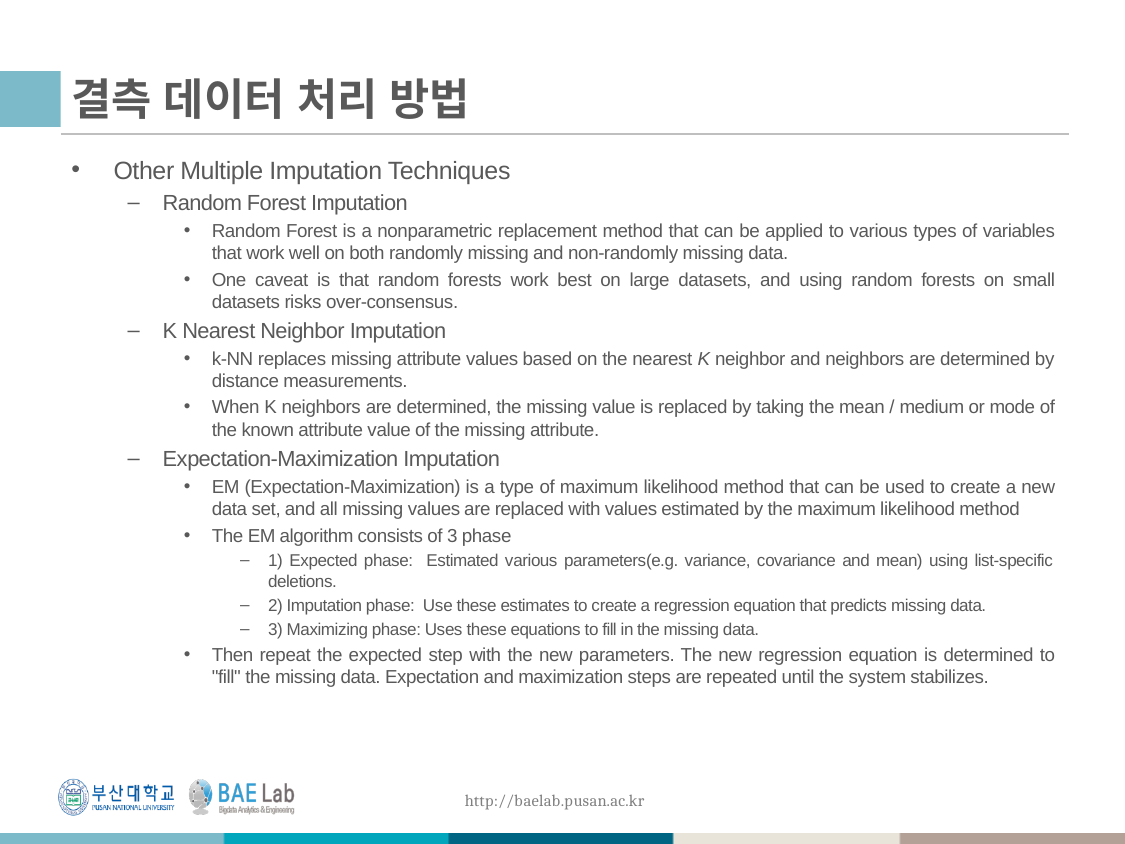

# 결측 데이터 처리 방법
Other Multiple Imputation Techniques
Random Forest Imputation
Random Forest is a nonparametric replacement method that can be applied to various types of variables that work well on both randomly missing and non-randomly missing data.
One caveat is that random forests work best on large datasets, and using random forests on small datasets risks over-consensus.
K Nearest Neighbor Imputation
k-NN replaces missing attribute values ​​based on the nearest K neighbor and neighbors are determined by distance measurements.
When K neighbors are determined, the missing value is replaced by taking the mean / medium or mode of the known attribute value of the missing attribute.
Expectation-Maximization Imputation
EM (Expectation-Maximization) is a type of maximum likelihood method that can be used to create a new data set, and all missing values ​​are replaced with values ​​estimated by the maximum likelihood method
The EM algorithm consists of 3 phase
1) Expected phase:  Estimated various parameters(e.g. variance, covariance and mean) using list-specific deletions.
2) Imputation phase:  Use these estimates to create a regression equation that predicts missing data.
3) Maximizing phase: Uses these equations to fill in the missing data.
Then repeat the expected step with the new parameters. The new regression equation is determined to "fill" the missing data. Expectation and maximization steps are repeated until the system stabilizes.